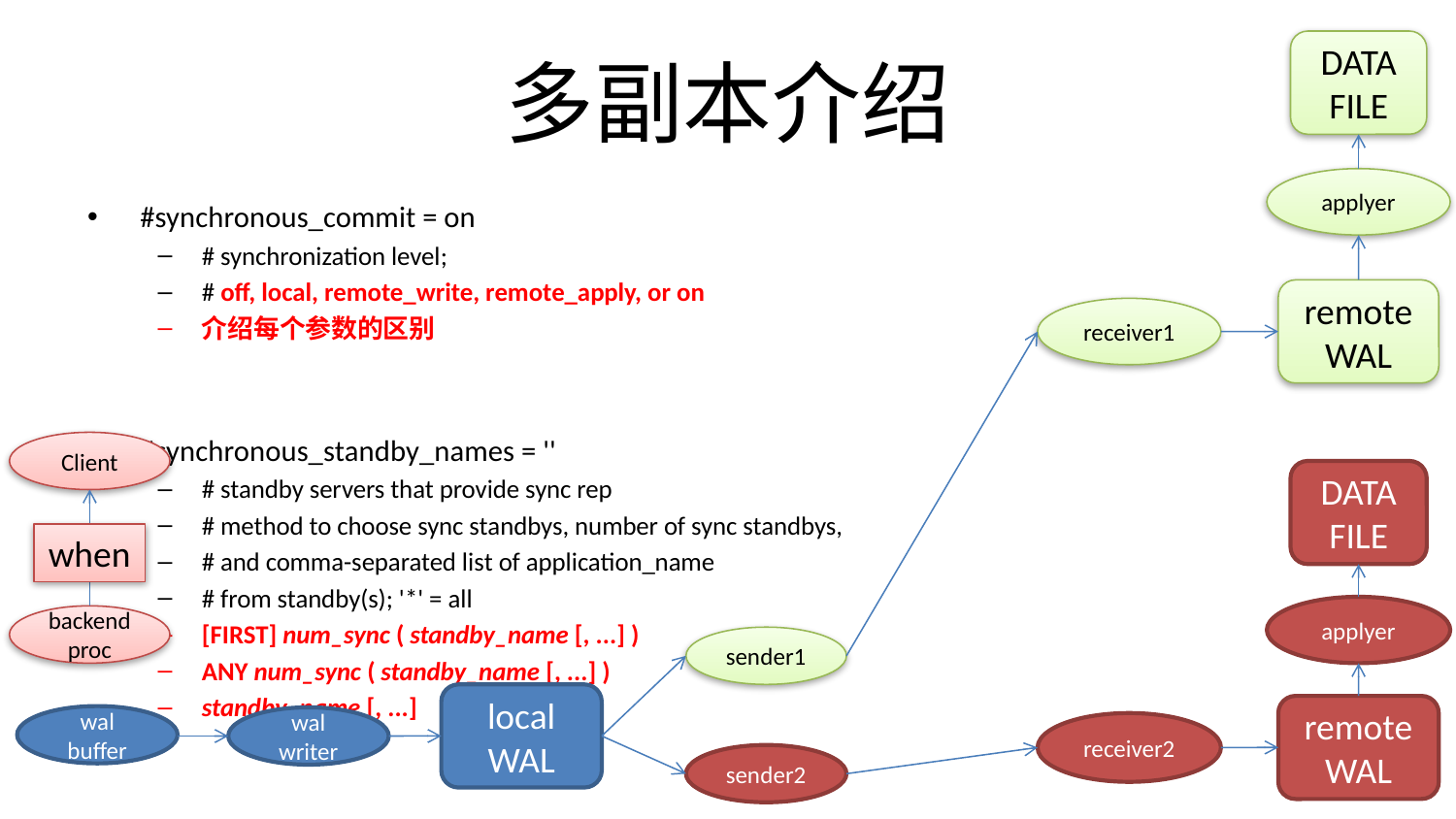

DATA
FILE
# 多副本介绍
applyer
#synchronous_commit = on
# synchronization level;
# off, local, remote_write, remote_apply, or on
介绍每个参数的区别

#synchronous_standby_names = ''
# standby servers that provide sync rep
# method to choose sync standbys, number of sync standbys,
# and comma-separated list of application_name
# from standby(s); '*' = all
[FIRST] num_sync ( standby_name [, ...] )
ANY num_sync ( standby_name [, ...] )
standby_name [, ...]
remote
WAL
receiver1
Client
DATA
FILE
when
applyer
backend
proc
sender1
local
WAL
remote
WAL
wal buffer
wal writer
receiver2
sender2